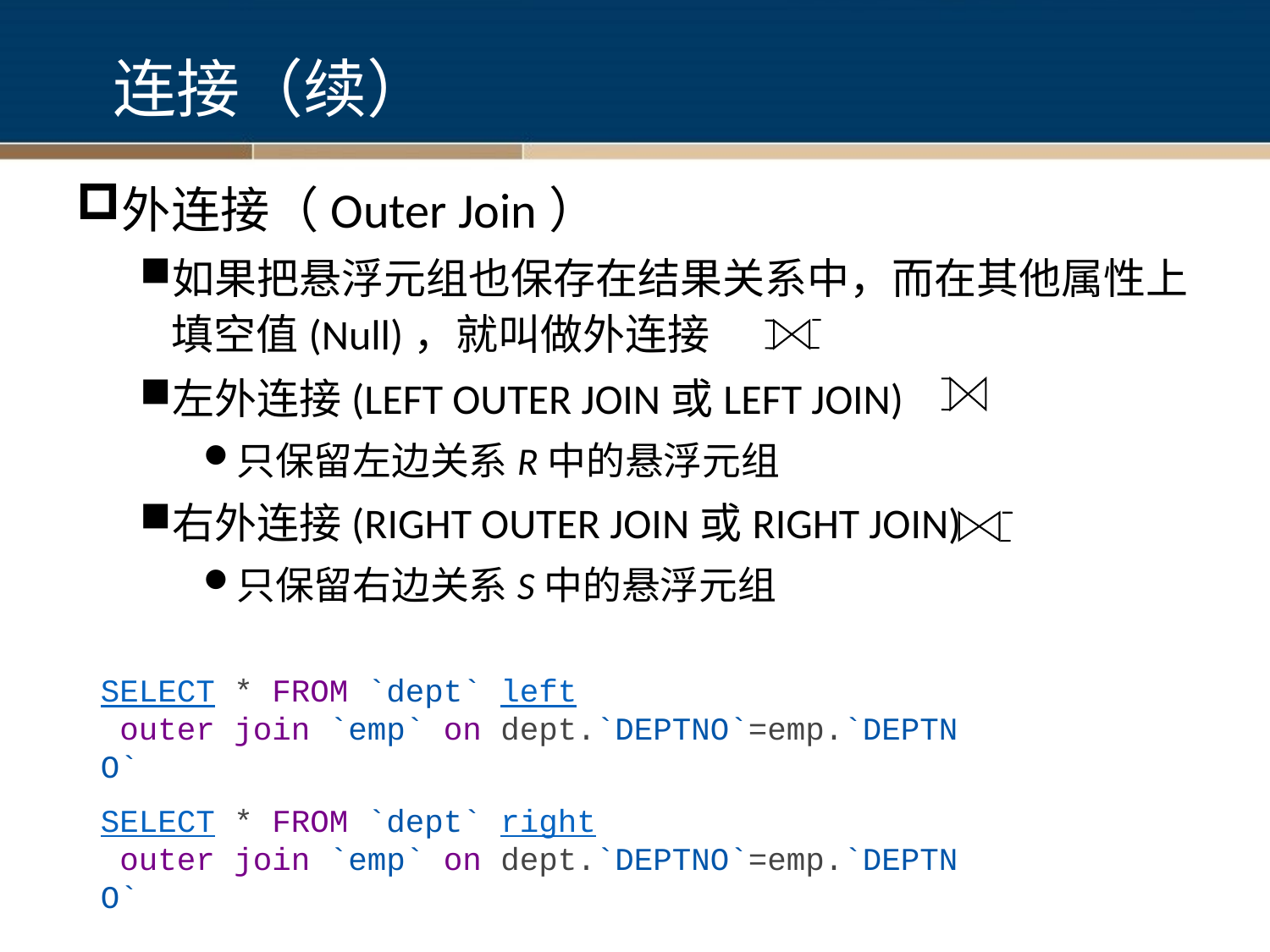

# 连接（续）
外连接（Outer Join）
如果把悬浮元组也保存在结果关系中，而在其他属性上填空值(Null)，就叫做外连接
左外连接(LEFT OUTER JOIN或LEFT JOIN)
只保留左边关系R中的悬浮元组
右外连接(RIGHT OUTER JOIN或RIGHT JOIN)
只保留右边关系S中的悬浮元组

SELECT * FROM `dept` left outer join `emp` on dept.`DEPTNO`=emp.`DEPTNO`
SELECT * FROM `dept` right outer join `emp` on dept.`DEPTNO`=emp.`DEPTNO`